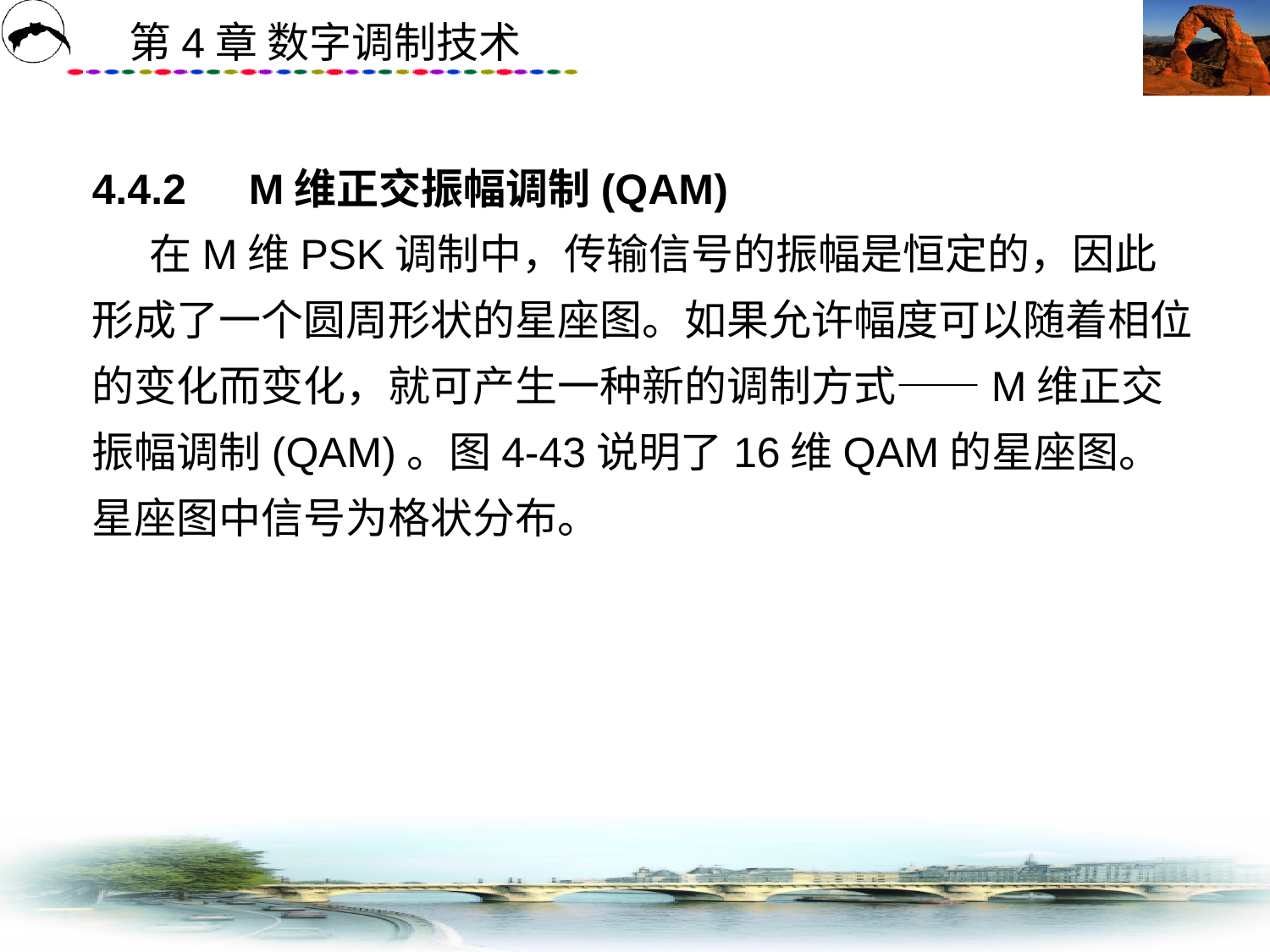

# 4.4.2　M维正交振幅调制(QAM) 在M维PSK调制中，传输信号的振幅是恒定的，因此形成了一个圆周形状的星座图。如果允许幅度可以随着相位的变化而变化，就可产生一种新的调制方式——M维正交振幅调制(QAM)。图4-43说明了16维QAM的星座图。星座图中信号为格状分布。